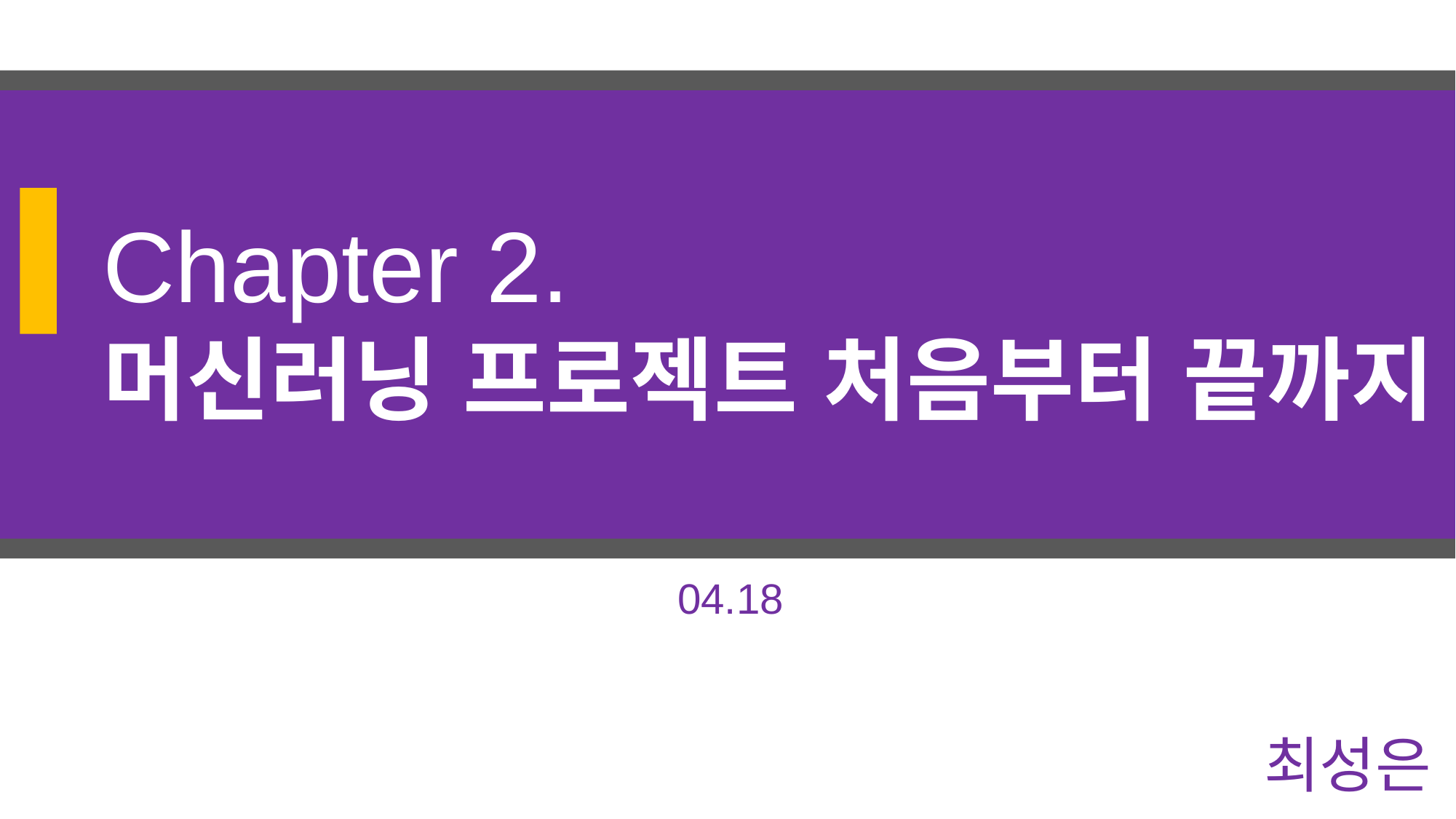

Chapter 2.
머신러닝 프로젝트 처음부터 끝까지

04.18

최성은